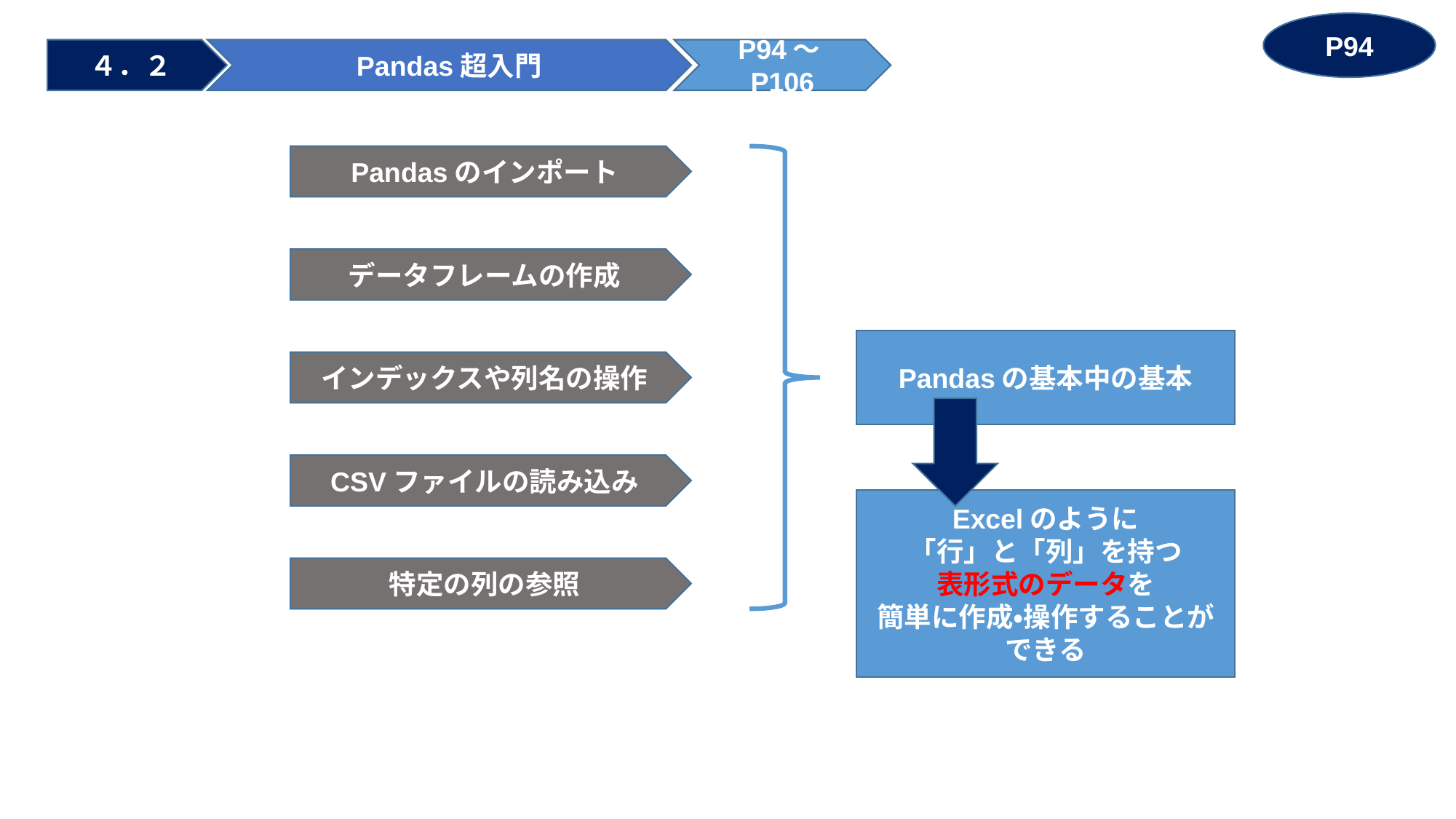

P94
４．２
Pandas超入門
P94～P106
Pandasのインポート

データフレームの作成
Pandasの基本中の基本
インデックスや列名の操作

CSVファイルの読み込み
Excelのように
「行」と「列」を持つ
表形式のデータを
簡単に作成・操作することができる
特定の列の参照